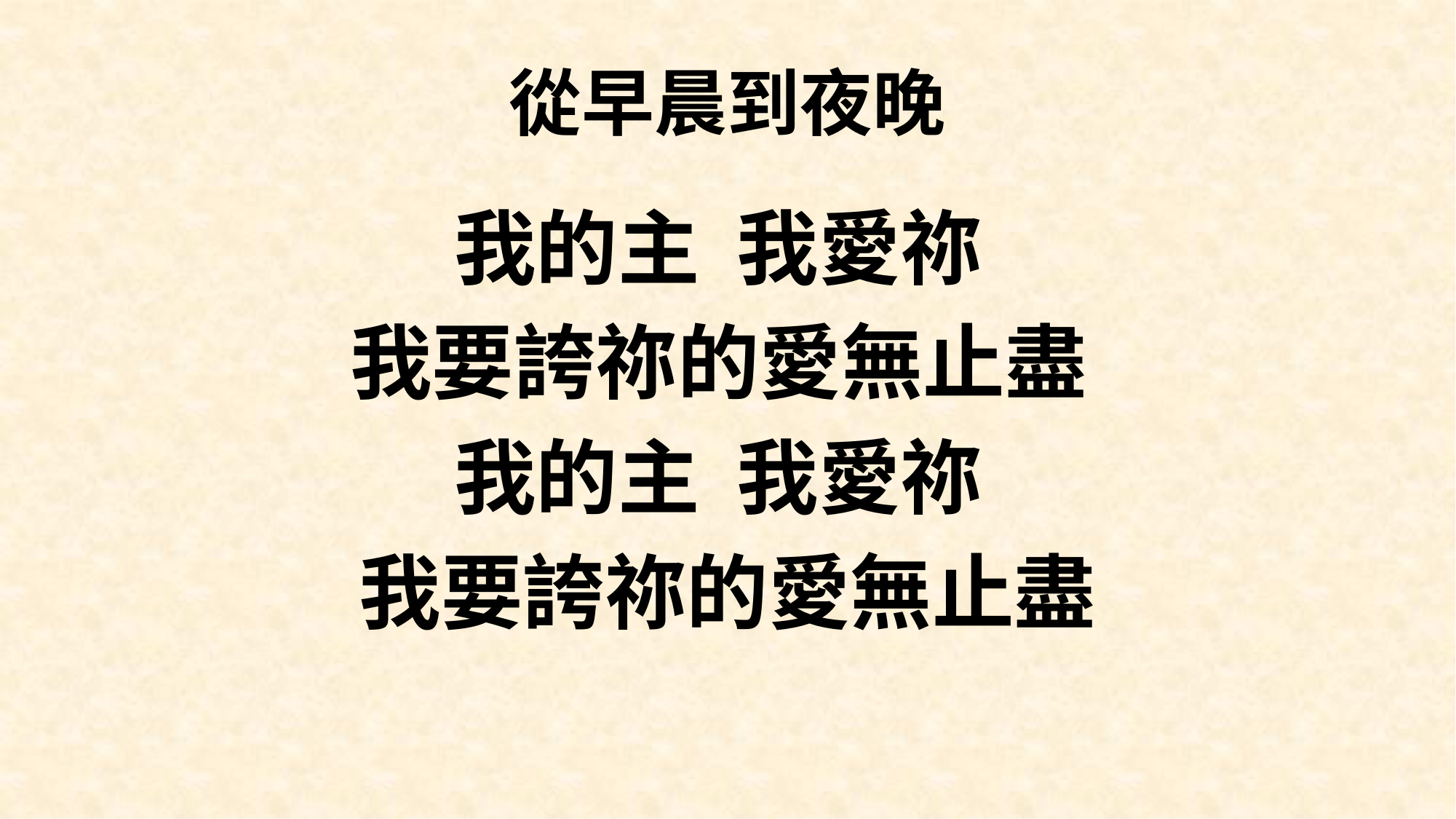

# 從早晨到夜晚
我的主  我愛祢
我要誇祢的愛無止盡
我的主  我愛祢
我要誇祢的愛無止盡